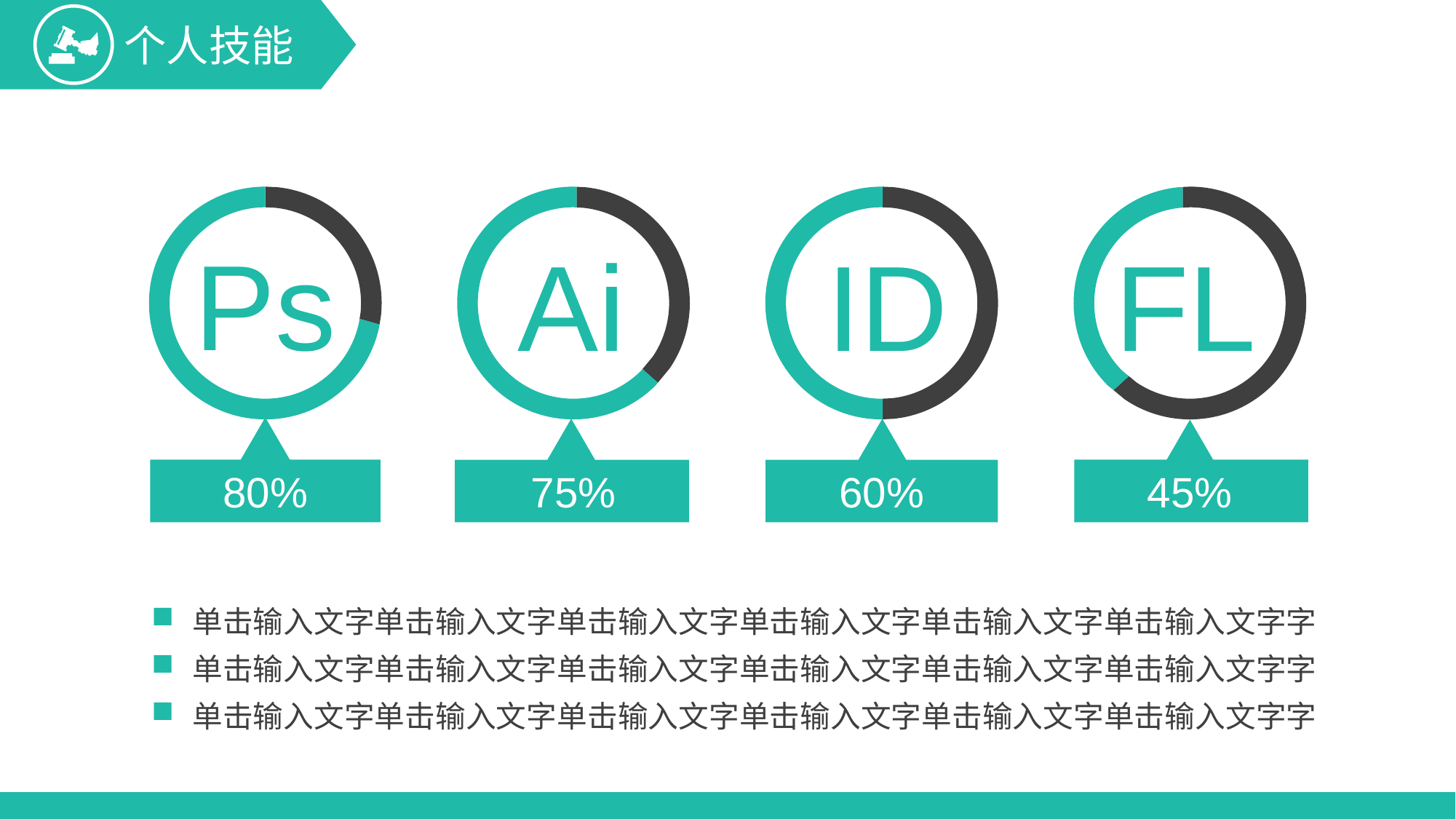

Ps

Ai

ID

FL

80%

60%

75%

45%
单击输入文字单击输入文字单击输入文字单击输入文字单击输入文字单击输入文字字
单击输入文字单击输入文字单击输入文字单击输入文字单击输入文字单击输入文字字
单击输入文字单击输入文字单击输入文字单击输入文字单击输入文字单击输入文字字